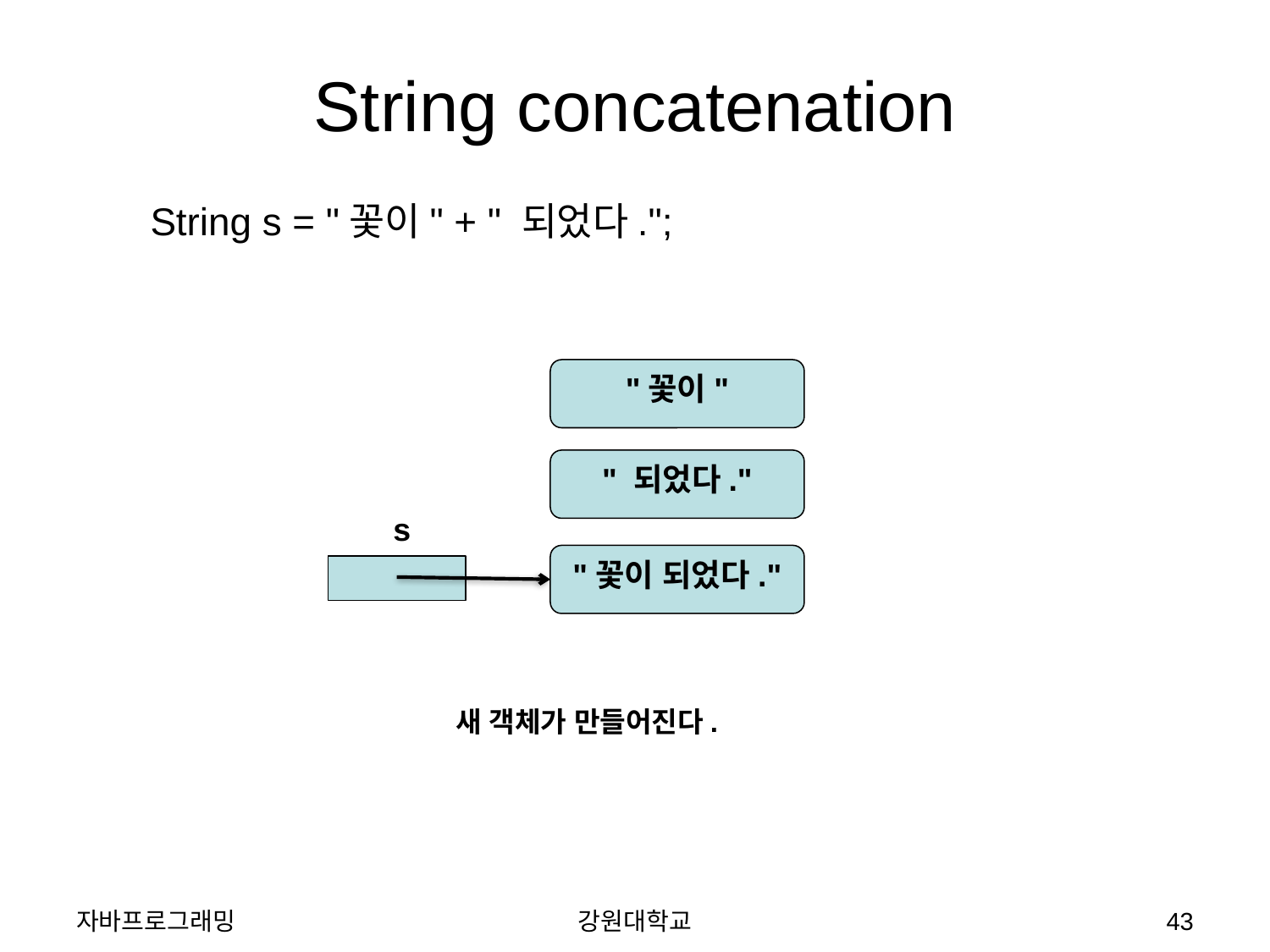

# String concatenation
String s = "꽃이" + " 되었다.";
"꽃이"
" 되었다."
s
"꽃이 되었다."

새 객체가 만들어진다.
자바프로그래밍
강원대학교
43